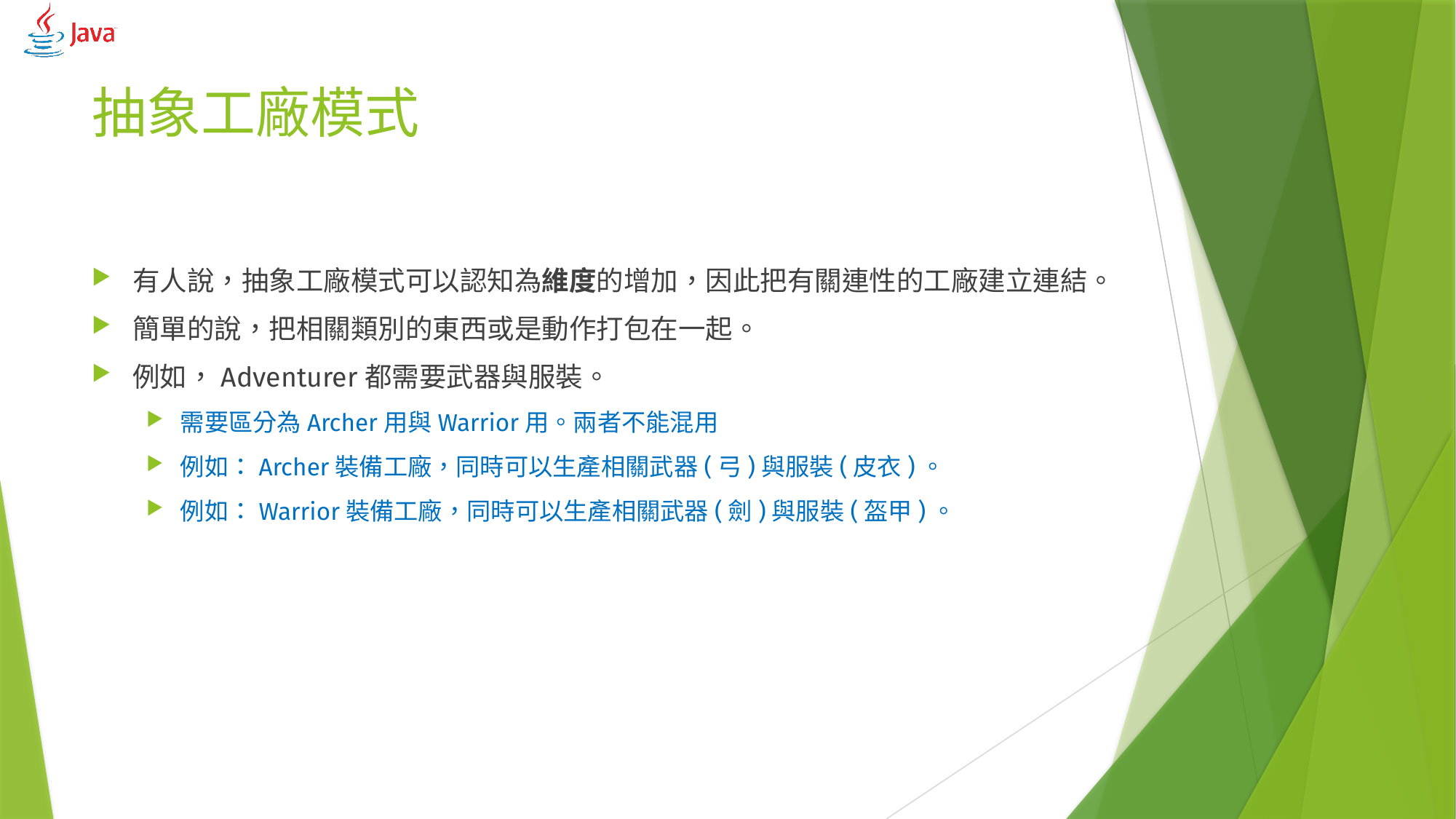

# 抽象工廠模式
有人說，抽象工廠模式可以認知為維度的增加，因此把有關連性的工廠建立連結。
簡單的說，把相關類別的東西或是動作打包在一起。
例如，Adventurer都需要武器與服裝。
需要區分為Archer用與Warrior用。兩者不能混用
例如：Archer裝備工廠，同時可以生產相關武器(弓)與服裝(皮衣)。
例如：Warrior裝備工廠，同時可以生產相關武器(劍)與服裝(盔甲)。